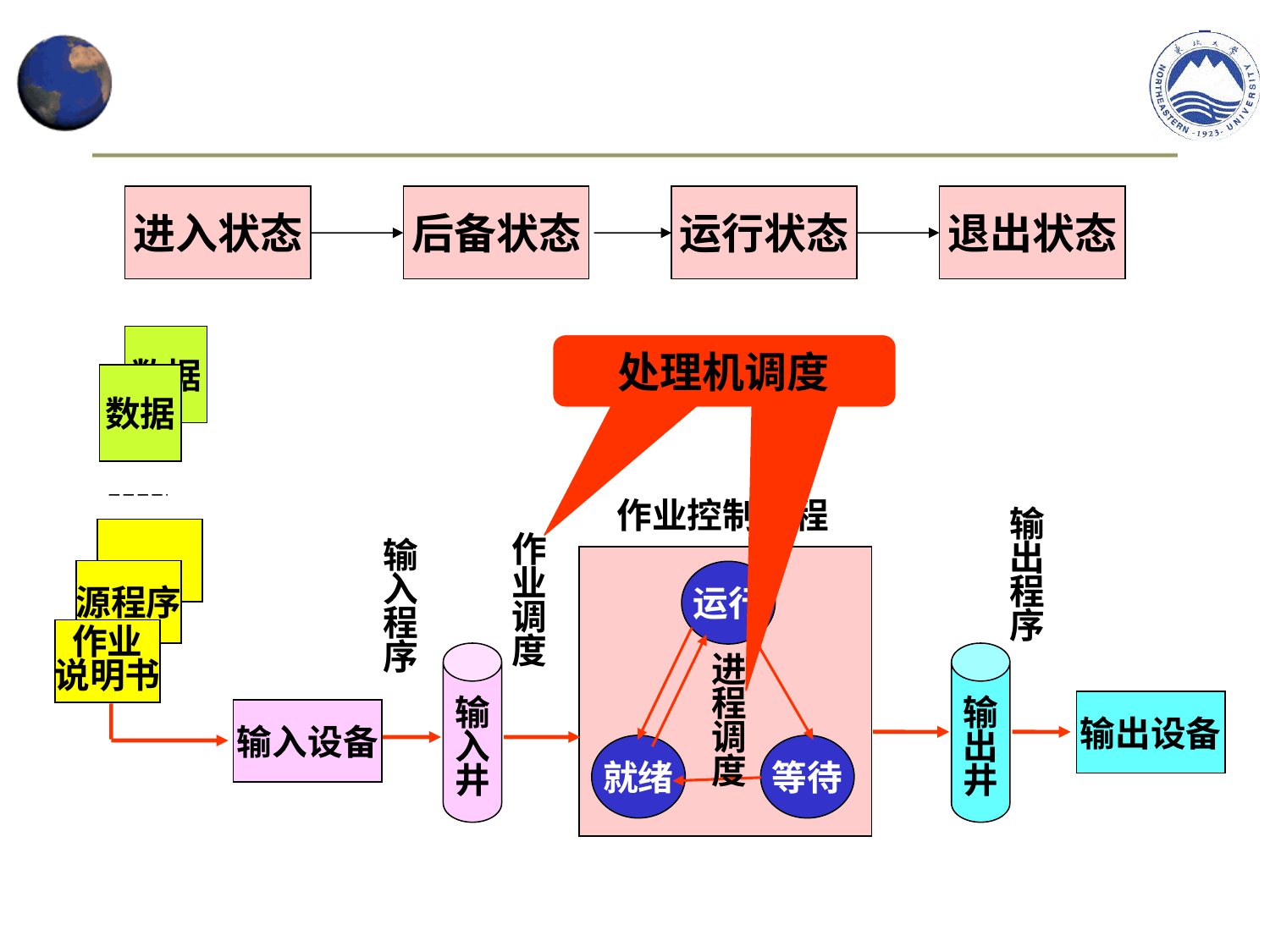

进入状态
后备状态
运行状态
退出状态

数据
数据
作业控制进程

输出程序

作业调度
输入程序

源程序
运行
作业
说明书

输
入
井
输
出
井
进程调度
输出设备
输入设备

就绪
等待

处理机调度